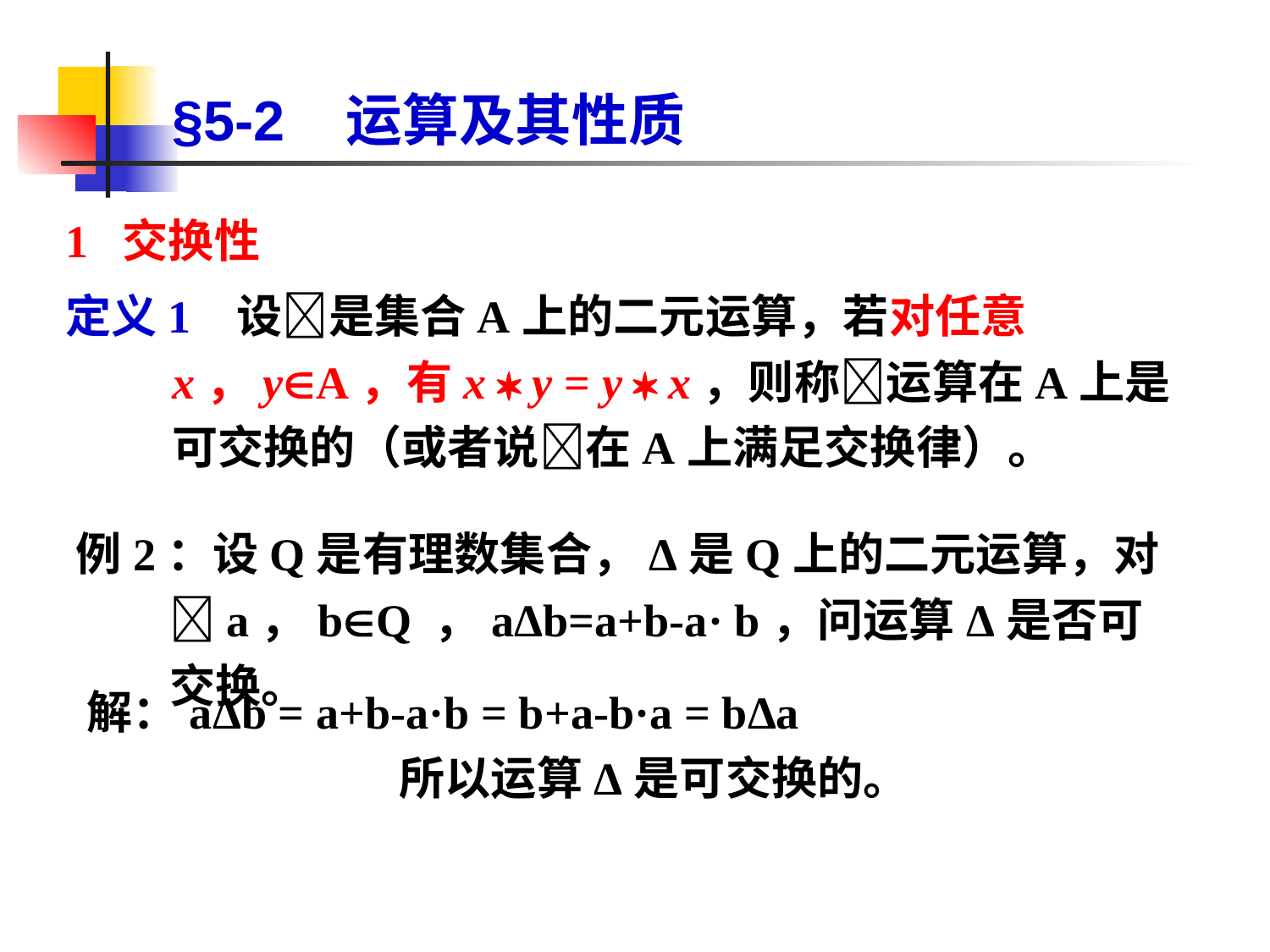

# §5-2   运算及其性质
1  交换性
定义1   设∗是集合A上的二元运算，若对任意x，y∈A，有x ∗ y = y ∗ x，则称∗运算在A上是可交换的（或者说∗在A上满足交换律）。
例2：设Q是有理数集合，Δ是Q上的二元运算，对∀a，b∈Q ，aΔb=a+b-a· b，问运算Δ是否可交换。
 解：aΔb = a+b-a·b = b+a-b·a = bΔa                                                  所以运算Δ是可交换的。
11